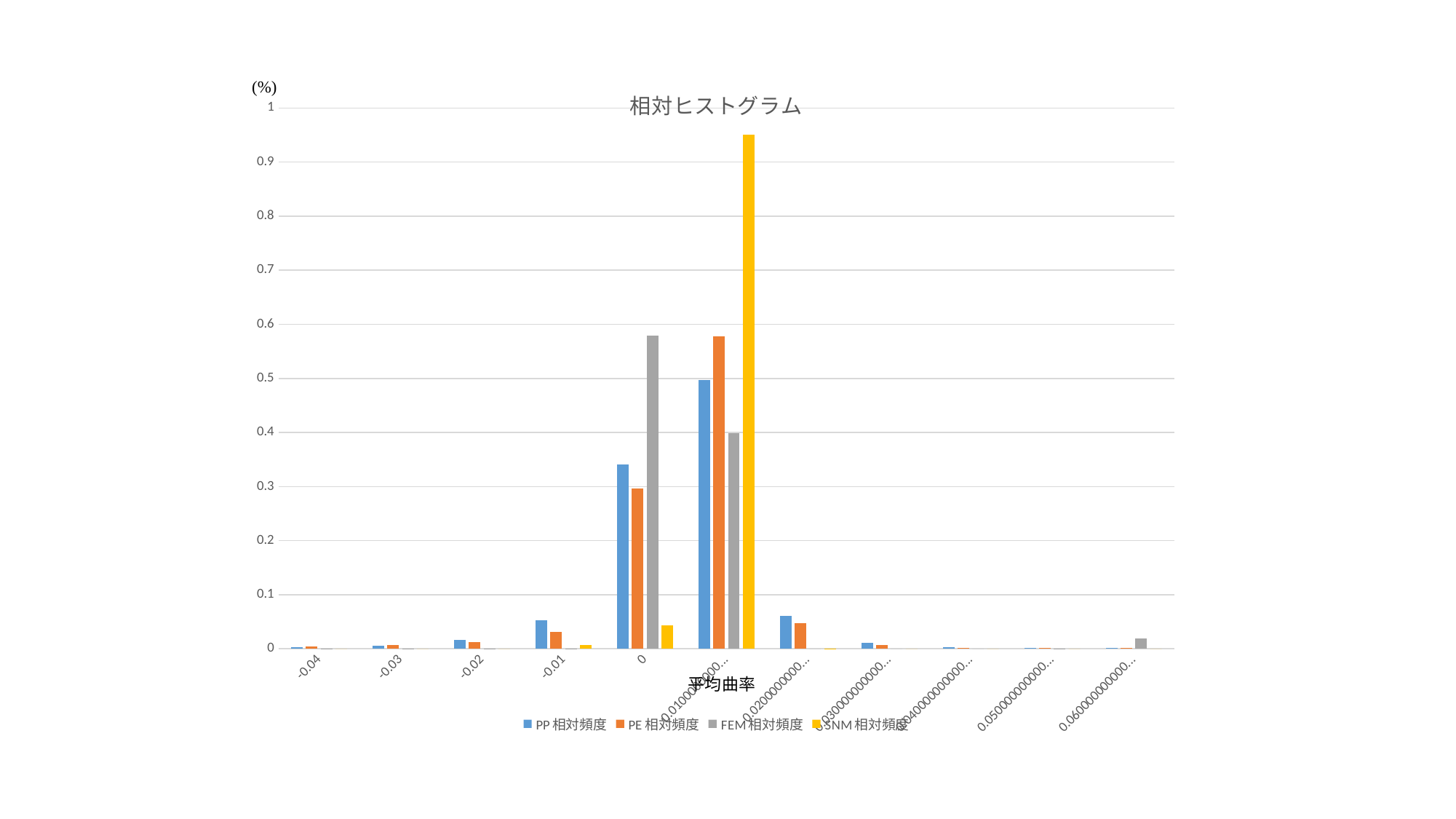

### Chart: 相対ヒストグラム

| Category | PP相対頻度 | PE相対頻度 | FEM相対頻度 | SNM相対頻度 |
|---|---|---|---|---|
| -0.04 | 0.0025408244832705266 | 0.004809451617962256 | 5.4344872561273845e-05 | 0.0 |
| -0.03 | 0.005595523581135092 | 0.007240315750954049 | 3.622991504084923e-05 | 0.0 |
| -0.02 | 0.01595866164211488 | 0.01189293742485232 | 5.4344872561273845e-05 | 0.0 |
| -0.01 | 0.05272924517528834 | 0.03076480736055204 | 0.0005977935981740123 | 0.006402048655569782 |
| 0 | 0.34064177229644854 | 0.2958858278007214 | 0.578627973117403 | 0.04298518383025425 |
| 1.000000000002E-2 | 0.49740207833733013 | 0.5782581420879294 | 0.3986377551944641 | 0.9504298518383025 |
| 2.0000000000019998E-2 | 0.06083704464999429 | 0.04767630299545193 | 0.0 | 0.00018291567587342235 |
| 3.0000000000019799E-2 | 0.010934109854973164 | 0.007397145695018035 | 0.0 | 0.0 |
| 4.0000000000019797E-2 | 0.0033401849948612537 | 0.002091065920853155 | 0.0 | 0.0 |
| 5.0000000000019799E-2 | 0.0018271097407788054 | 0.0014114694965758796 | 0.00010868974512254769 | 0.0 |
| 6.0000000000019801E-2 | 0.001056297818887747 | 0.001019394636415913 | 0.019527924207017735 | 0.0 |